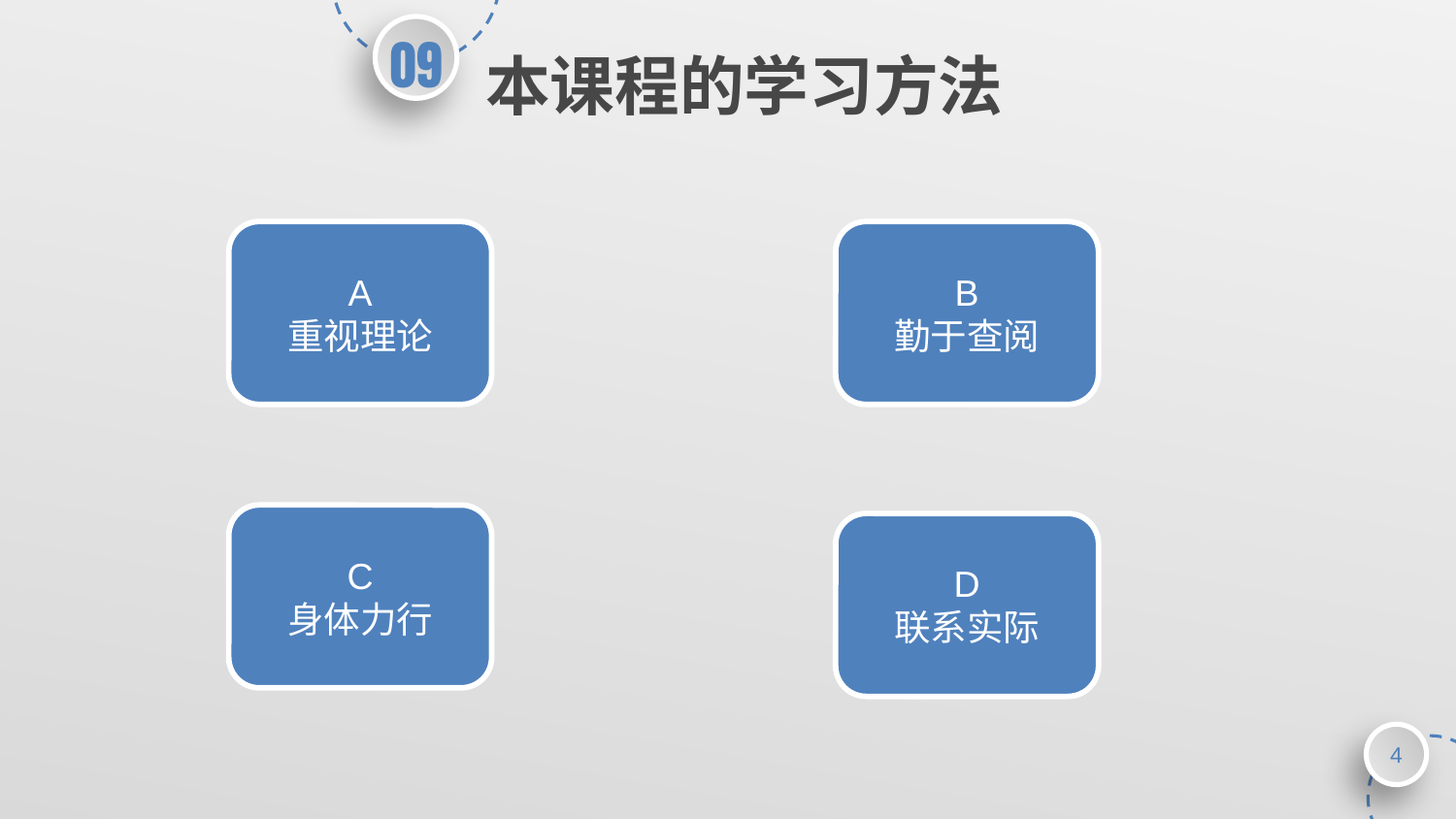

09
本课程的学习方法
A
重视理论
B
勤于查阅
C
身体力行
D
联系实际

4